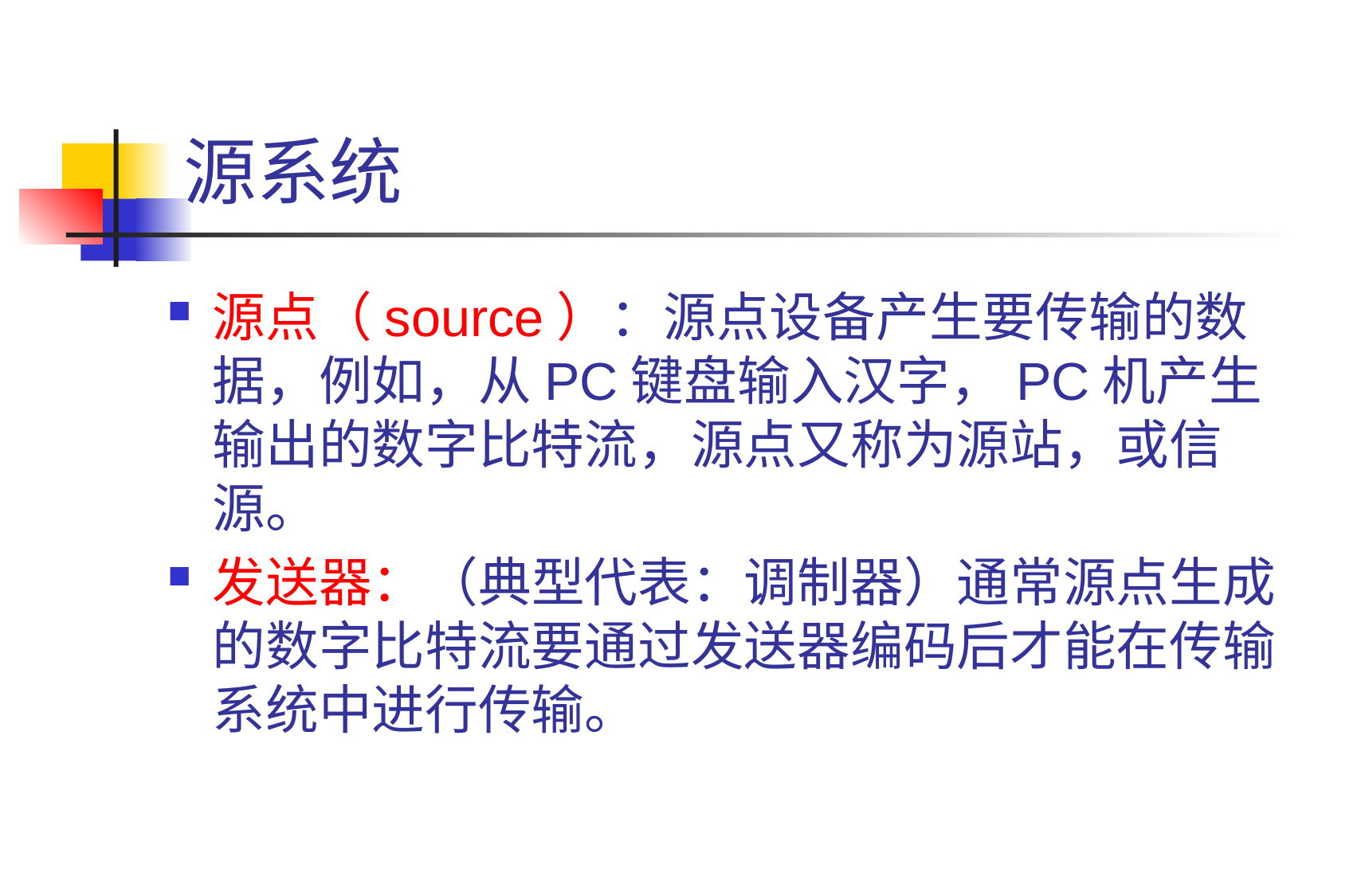

# 源系统
源点（source）：源点设备产生要传输的数据，例如，从PC键盘输入汉字，PC机产生输出的数字比特流，源点又称为源站，或信源。
发送器：（典型代表：调制器）通常源点生成的数字比特流要通过发送器编码后才能在传输系统中进行传输。